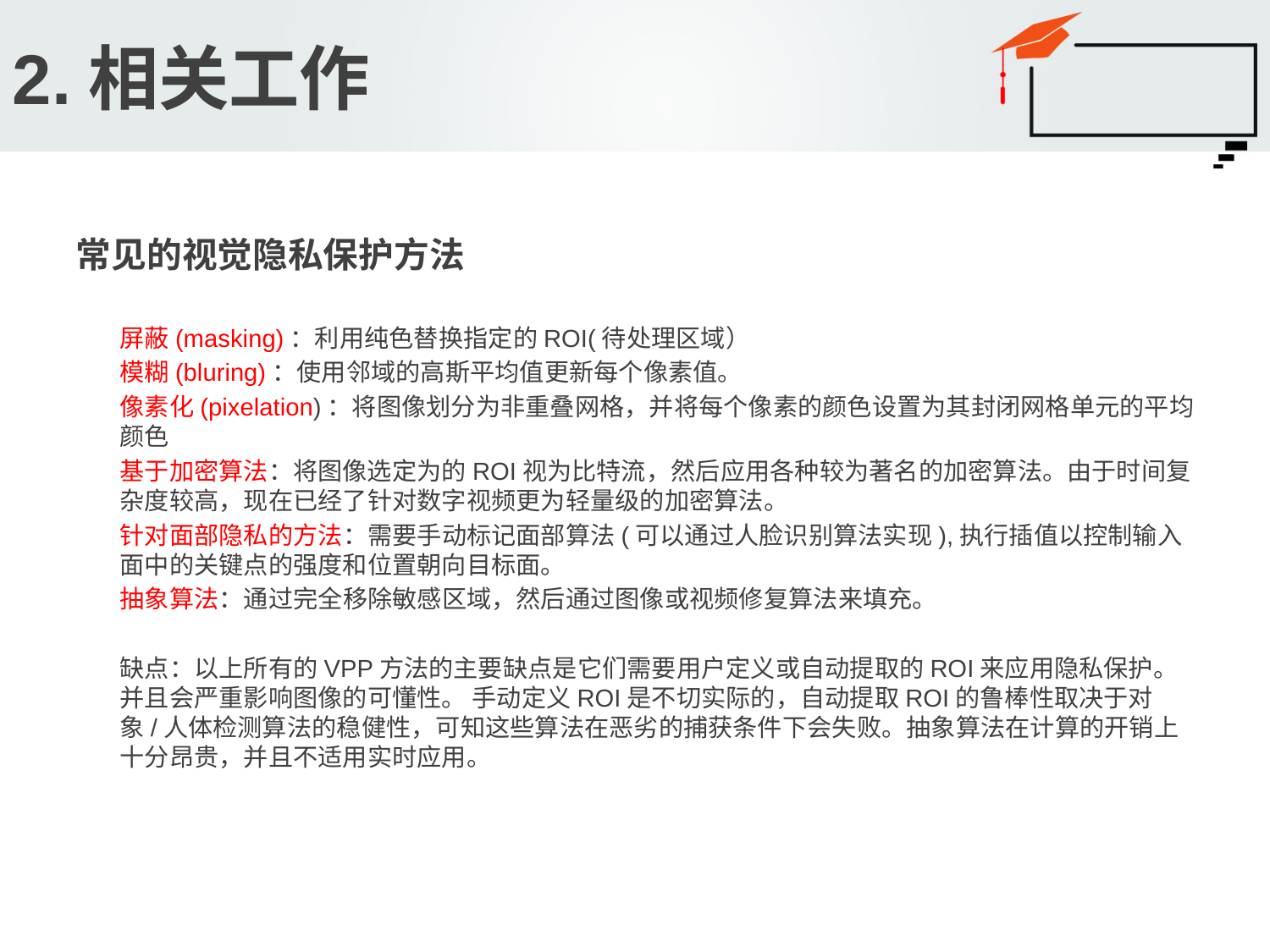

# 2.相关工作
常见的视觉隐私保护方法
屏蔽(masking)：利用纯色替换指定的ROI(待处理区域）
模糊(bluring)：使用邻域的高斯平均值更新每个像素值。
像素化(pixelation)：将图像划分为非重叠网格，并将每个像素的颜色设置为其封闭网格单元的平均颜色
基于加密算法：将图像选定为的ROI视为比特流，然后应用各种较为著名的加密算法。由于时间复杂度较高，现在已经了针对数字视频更为轻量级的加密算法。
针对面部隐私的方法：需要手动标记面部算法(可以通过人脸识别算法实现),执行插值以控制输入面中的关键点的强度和位置朝向目标面。
抽象算法：通过完全移除敏感区域，然后通过图像或视频修复算法来填充。

缺点：以上所有的VPP方法的主要缺点是它们需要用户定义或自动提取的ROI来应用隐私保护。并且会严重影响图像的可懂性。 手动定义ROI是不切实际的，自动提取ROI的鲁棒性取决于对象/人体检测算法的稳健性，可知这些算法在恶劣的捕获条件下会失败。抽象算法在计算的开销上十分昂贵，并且不适用实时应用。